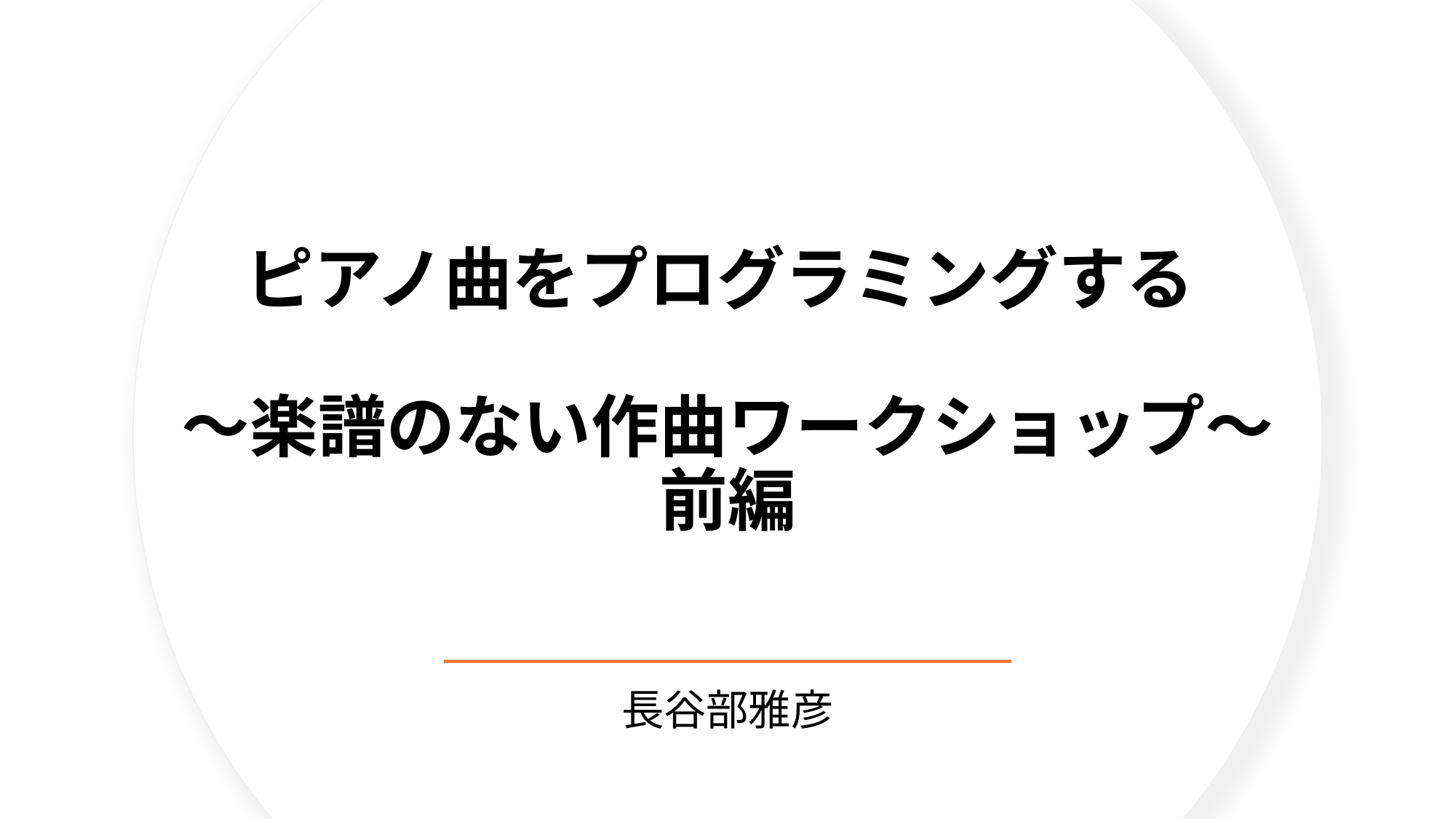

# ピアノ曲をプログラミングする ～楽譜のない作曲ワークショップ～ 前編

長谷部雅彦